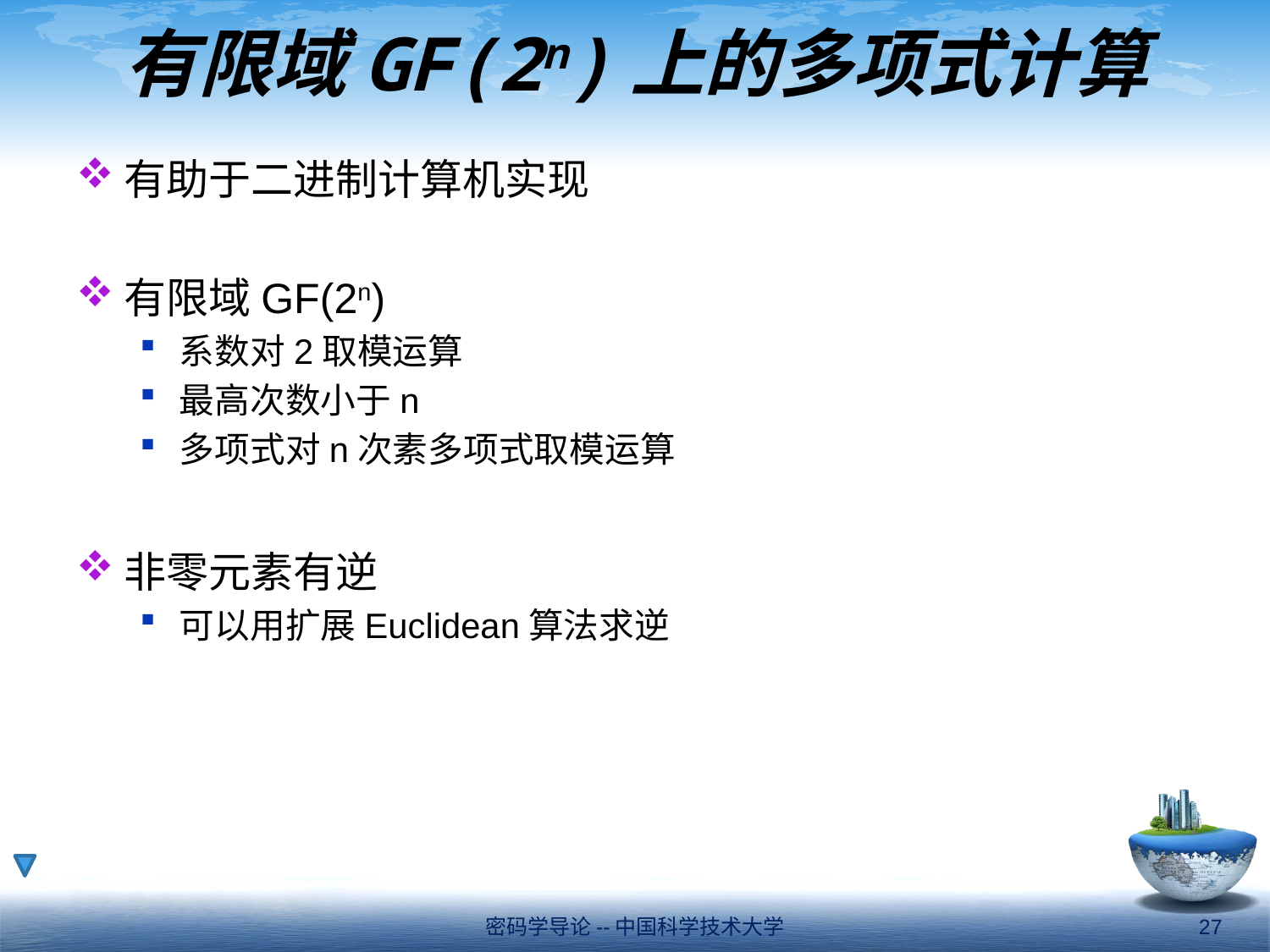

# 有限域GF(2n)上的多项式计算
有助于二进制计算机实现

有限域GF(2n)
系数对2取模运算
最高次数小于n
多项式对n次素多项式取模运算

非零元素有逆
可以用扩展Euclidean算法求逆

密码学导论--中国科学技术大学
27